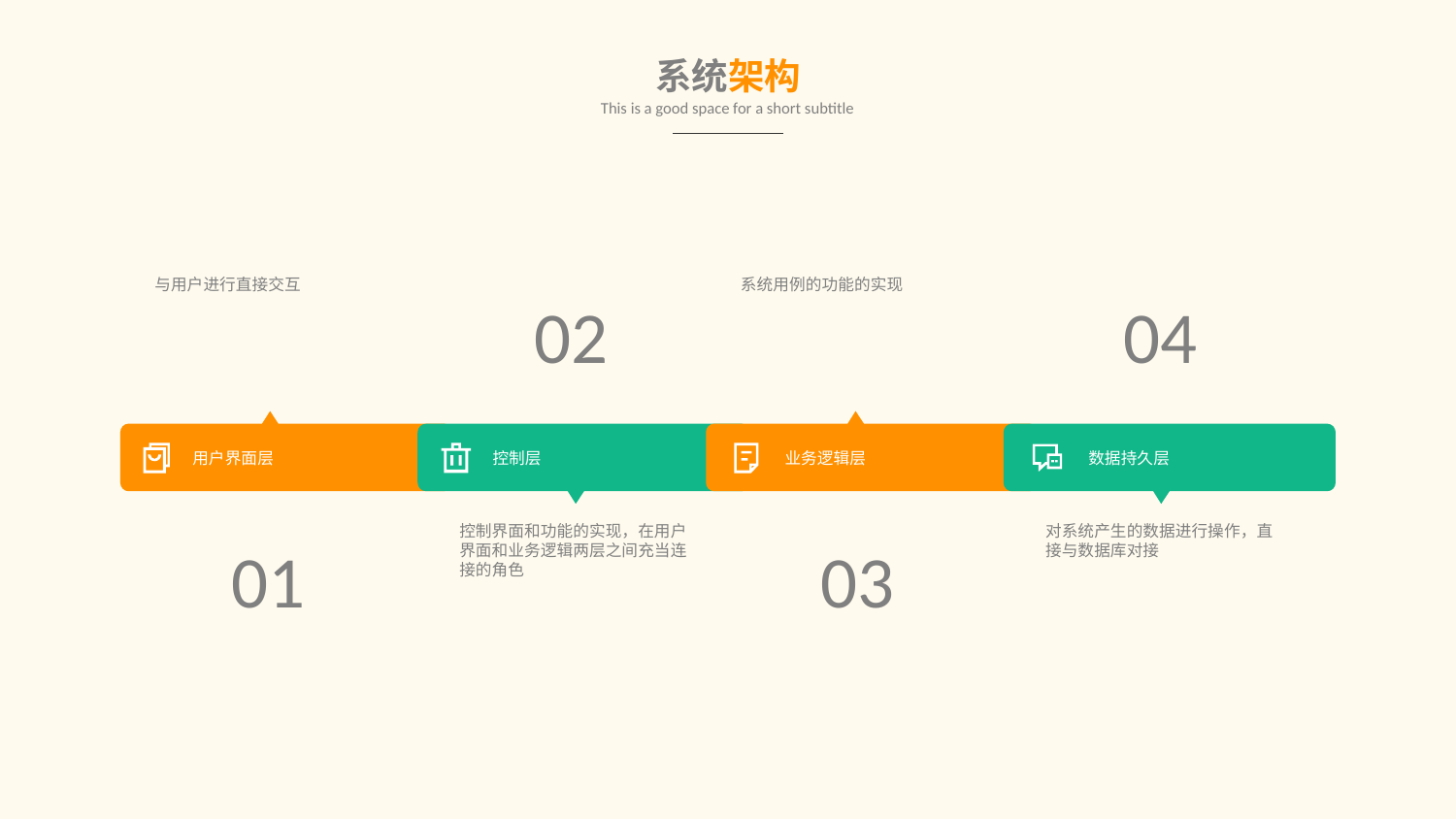

系统架构
This is a good space for a short subtitle
与用户进行直接交互
系统用例的功能的实现
02
04

用户界面层
控制层
业务逻辑层
数据持久层

控制界面和功能的实现，在用户界面和业务逻辑两层之间充当连接的角色
对系统产生的数据进行操作，直接与数据库对接
01
03